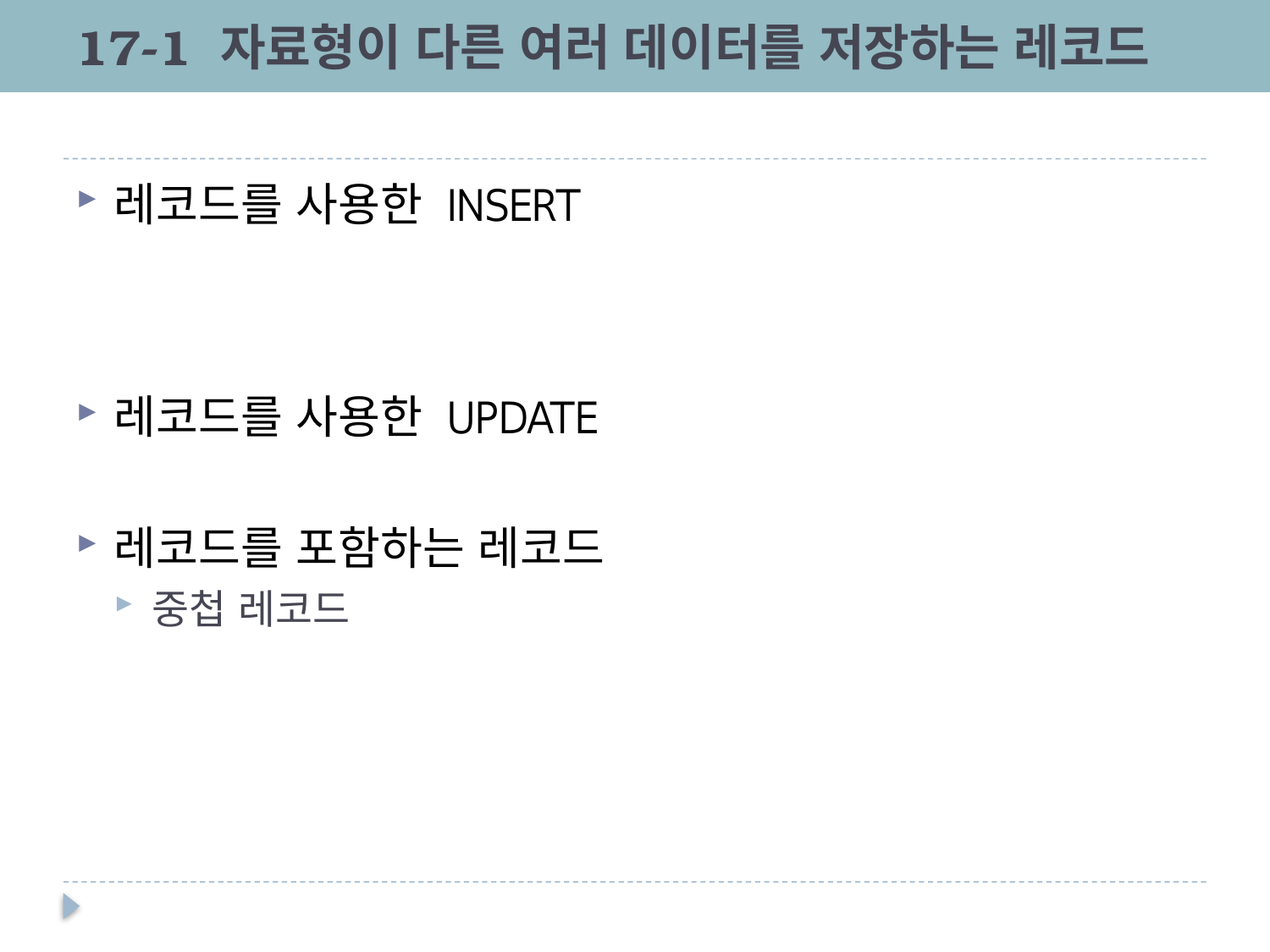

# 17-1 자료형이 다른 여러 데이터를 저장하는 레코드
레코드를 사용한 INSERT

레코드를 사용한 UPDATE

레코드를 포함하는 레코드
중첩 레코드